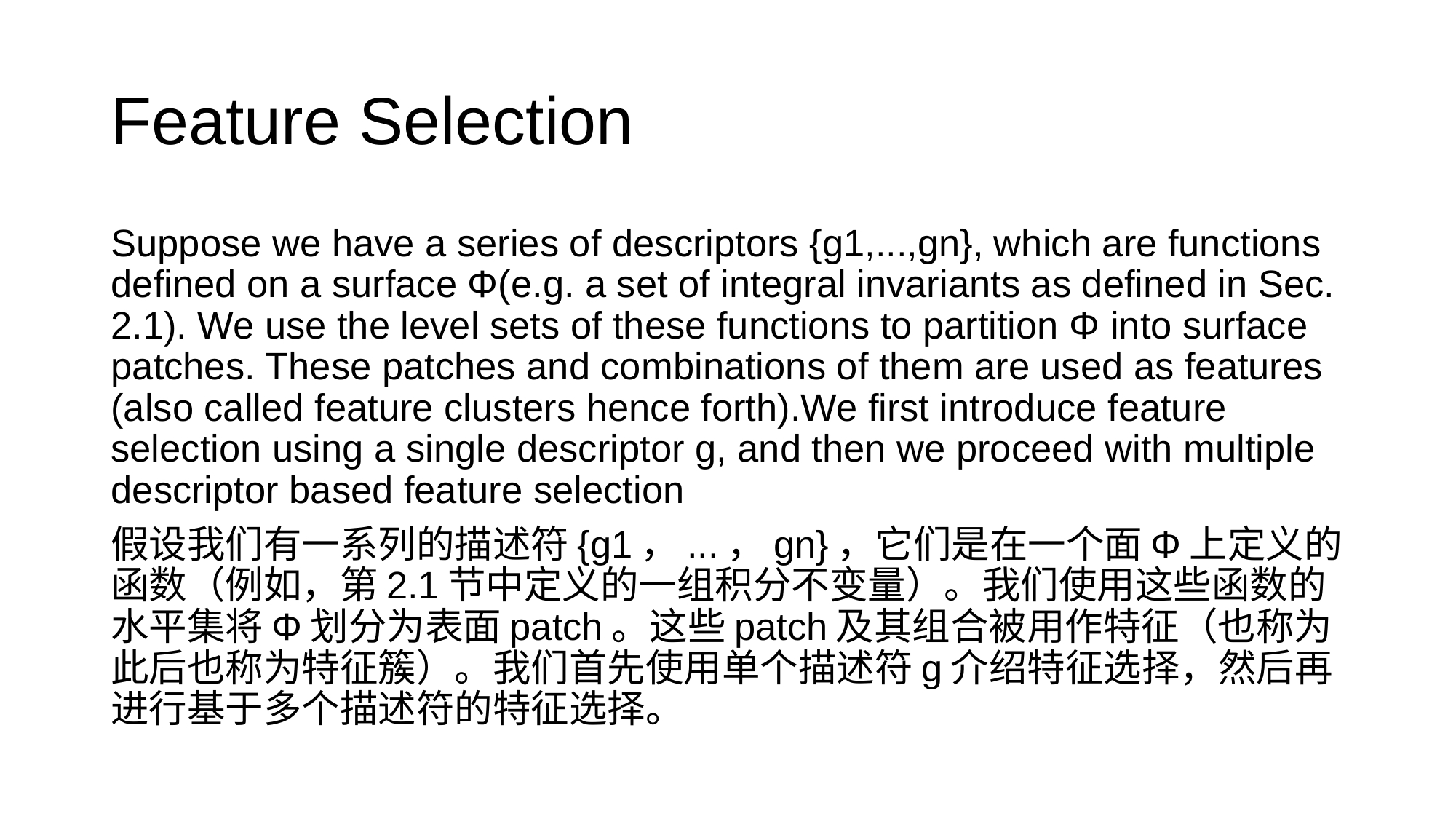

# Feature Selection
Suppose we have a series of descriptors {g1,...,gn}, which are functions defined on a surface Φ(e.g. a set of integral invariants as defined in Sec. 2.1). We use the level sets of these functions to partition Φ into surface patches. These patches and combinations of them are used as features (also called feature clusters hence forth).We first introduce feature selection using a single descriptor g, and then we proceed with multiple descriptor based feature selection
假设我们有一系列的描述符{g1，...，gn}，它们是在一个面Φ上定义的函数（例如，第2.1节中定义的一组积分不变量）。我们使用这些函数的水平集将Φ划分为表面patch。这些patch及其组合被用作特征（也称为此后也称为特征簇）。我们首先使用单个描述符g介绍特征选择，然后再进行基于多个描述符的特征选择。